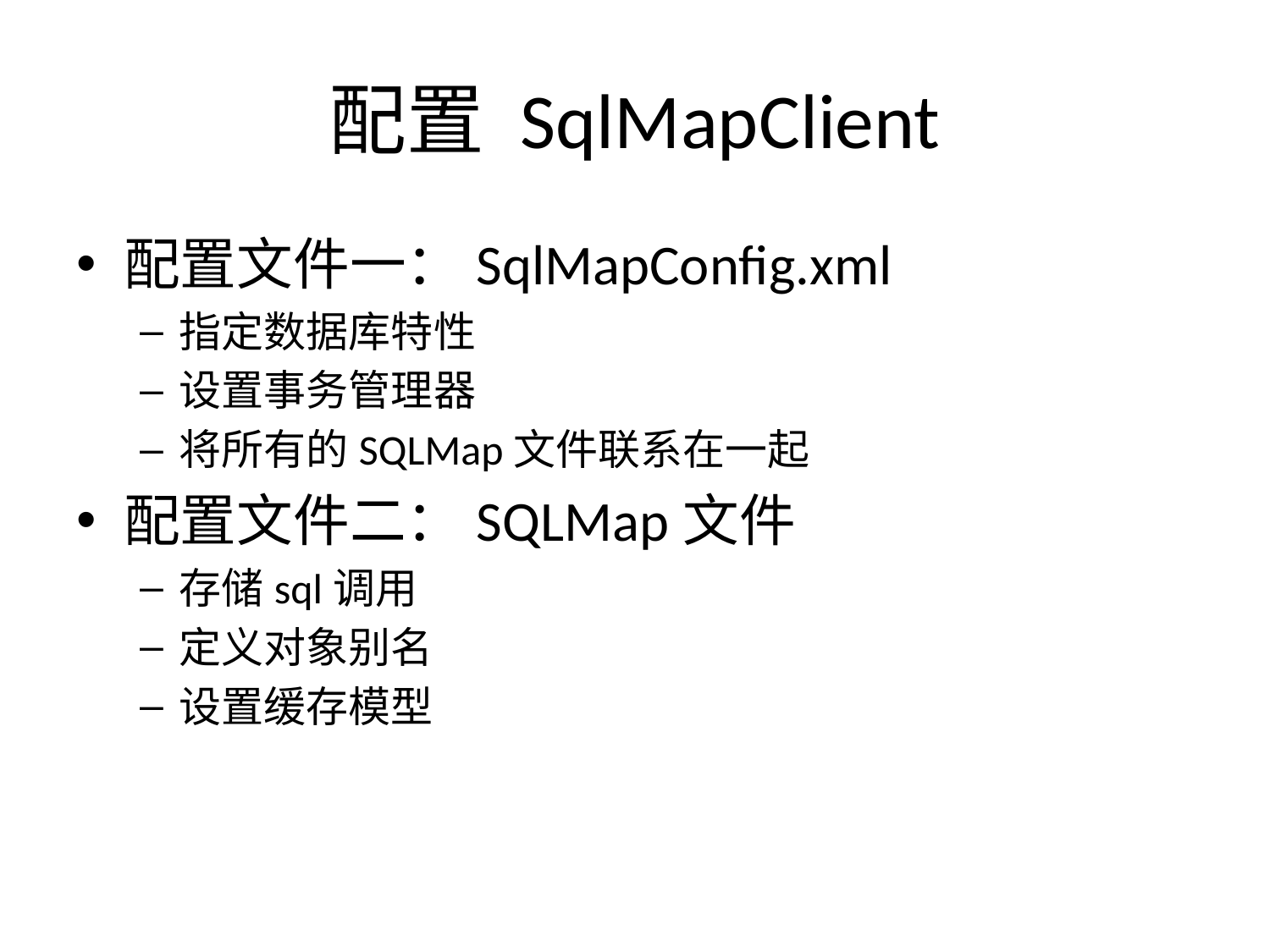

# 配置 SqlMapClient
配置文件一：SqlMapConfig.xml
指定数据库特性
设置事务管理器
将所有的SQLMap文件联系在一起
配置文件二：SQLMap文件
存储sql调用
定义对象别名
设置缓存模型